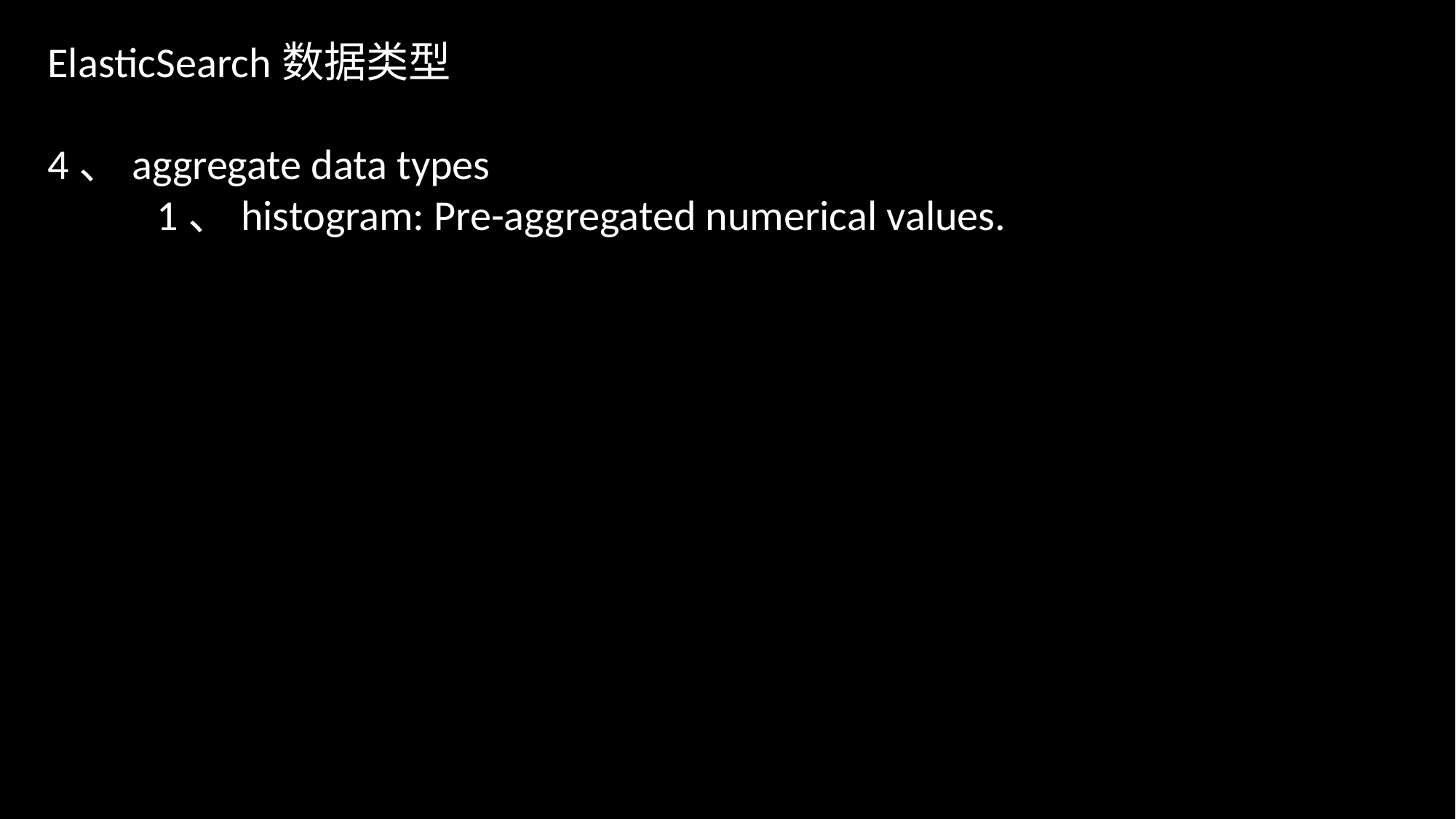

ElasticSearch数据类型

4、aggregate data types
	1、histogram: Pre-aggregated numerical values.